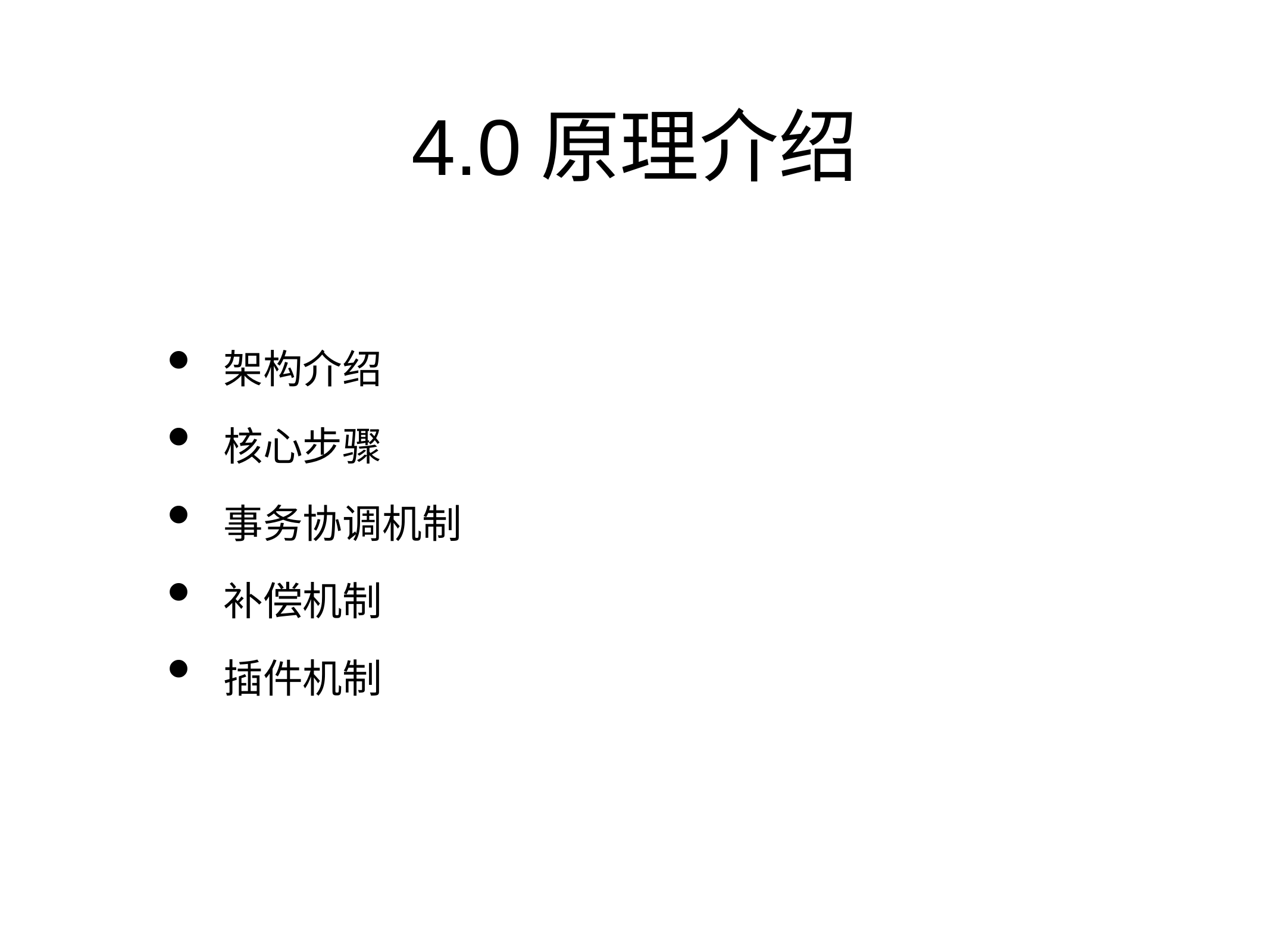

# 4.0原理介绍
架构介绍
核心步骤
事务协调机制
补偿机制
插件机制